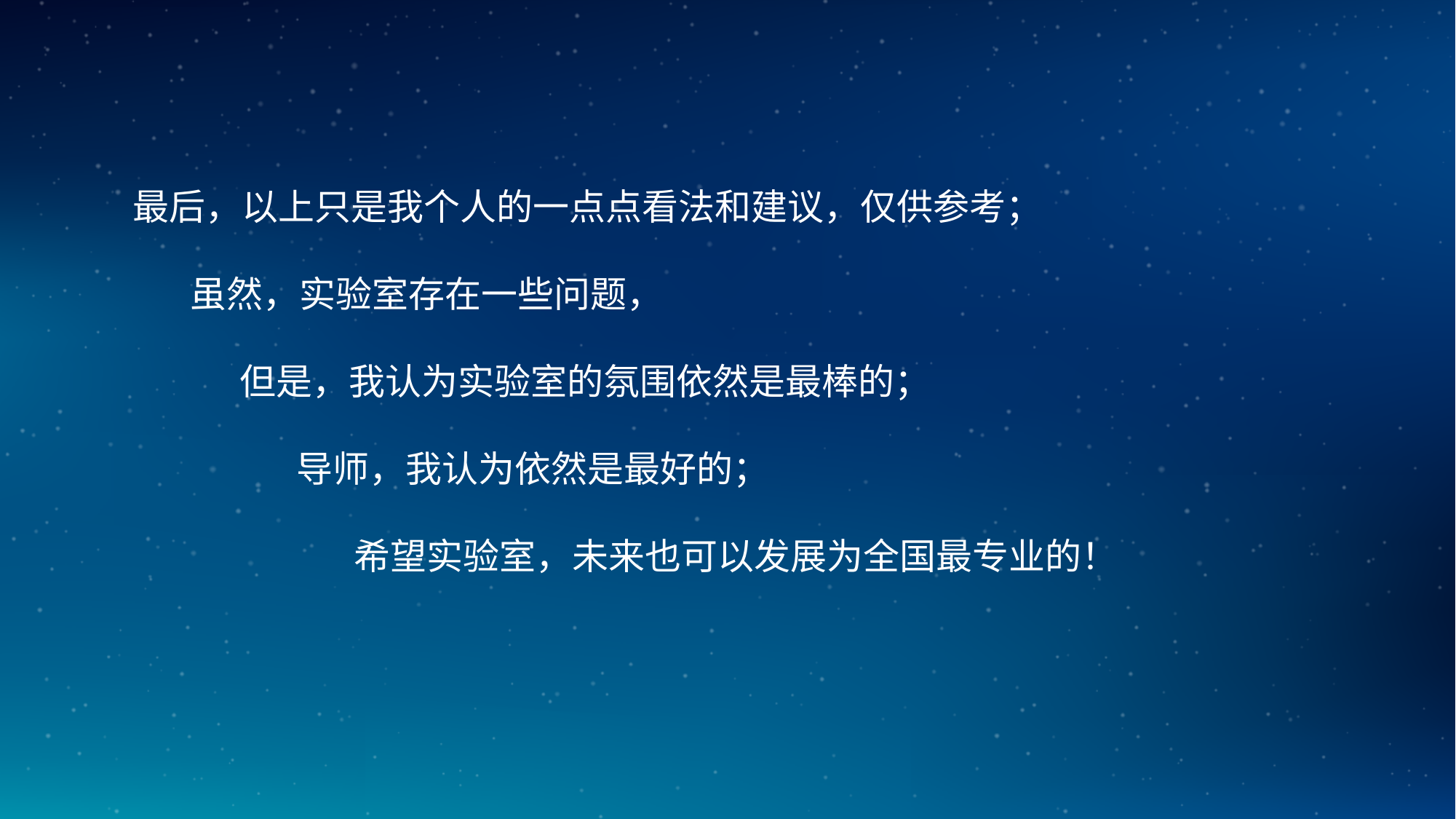

最后，以上只是我个人的一点点看法和建议，仅供参考；

      虽然，实验室存在一些问题，

            但是，我认为实验室的氛围依然是最棒的；

                   导师，我认为依然是最好的；

                          希望实验室，未来也可以发展为全国最专业的！